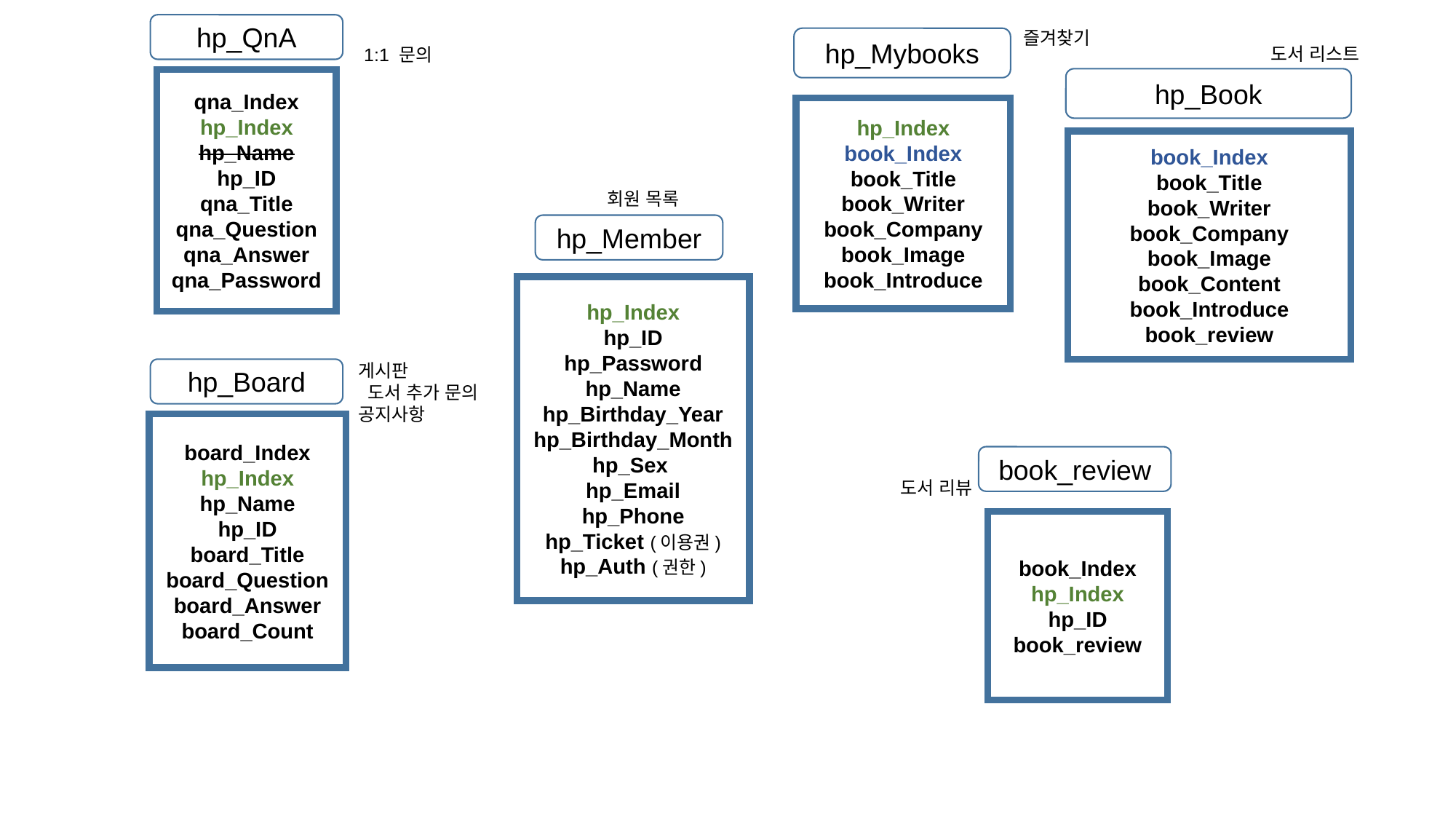

hp_QnA
즐겨찾기
hp_Mybooks
도서 리스트
1:1 문의
hp_Book
qna_Index
hp_Index
hp_Name
hp_ID
qna_Title
qna_Question
qna_Answer
qna_Password
hp_Index
book_Index
book_Title
book_Writer
book_Company
book_Image
book_Introduce
book_Index
book_Title
book_Writer
book_Company
book_Image
book_Content
book_Introduce
book_review
회원 목록
hp_Member
hp_Index
hp_ID
hp_Password
hp_Name
hp_Birthday_Year
hp_Birthday_Month
hp_Sex
hp_Email
hp_Phone
hp_Ticket (이용권)
hp_Auth (권한)
게시판
 도서 추가 문의
공지사항
hp_Board
board_Index
hp_Index
hp_Name
hp_ID
board_Title
board_Question
board_Answer
board_Count
book_review
도서 리뷰
book_Index
hp_Index
hp_ID
book_review